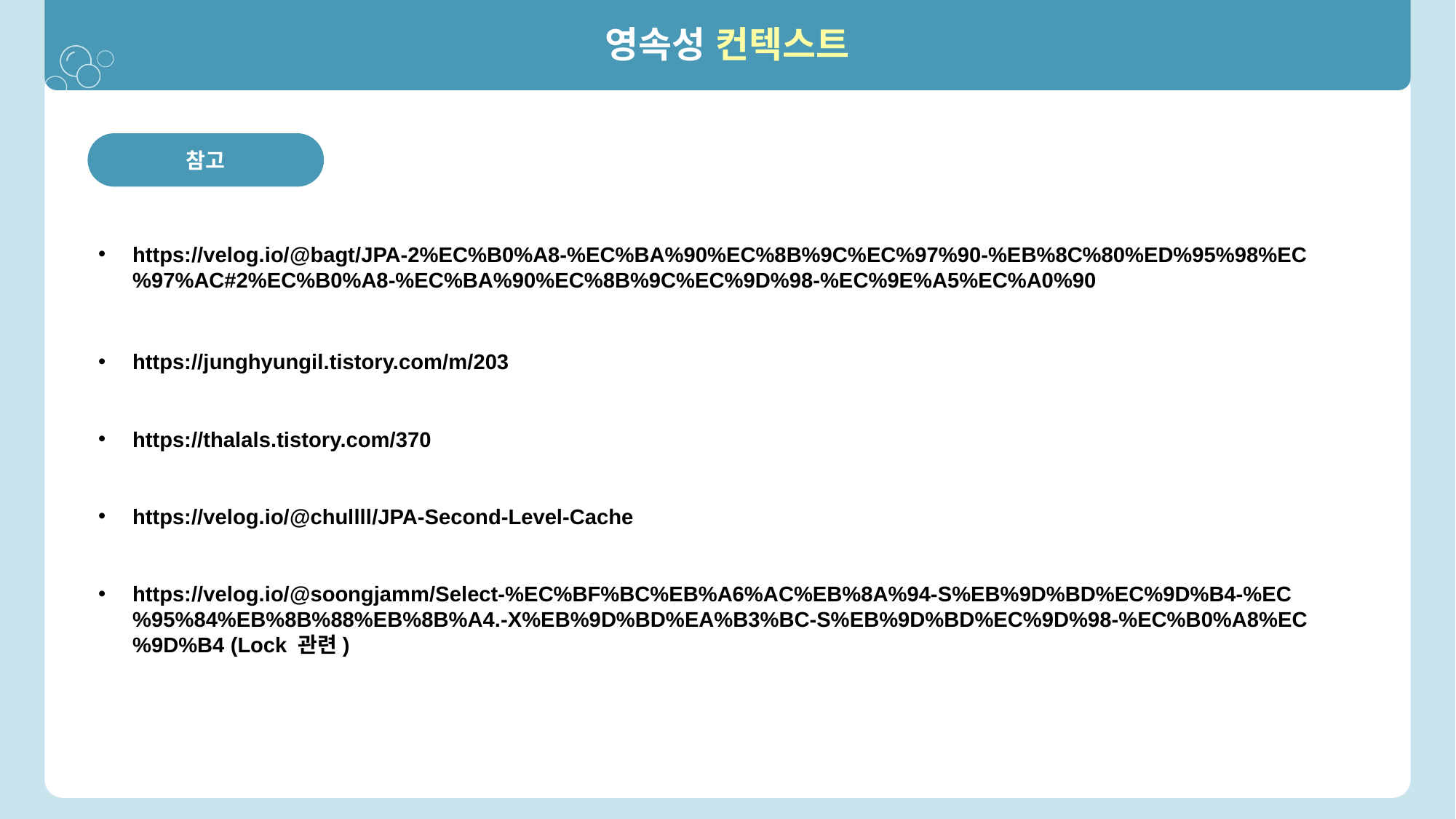

영속성 컨텍스트

참고
https://velog.io/@bagt/JPA-2%EC%B0%A8-%EC%BA%90%EC%8B%9C%EC%97%90-%EB%8C%80%ED%95%98%EC%97%AC#2%EC%B0%A8-%EC%BA%90%EC%8B%9C%EC%9D%98-%EC%9E%A5%EC%A0%90
https://junghyungil.tistory.com/m/203
https://thalals.tistory.com/370
https://velog.io/@chullll/JPA-Second-Level-Cache
https://velog.io/@soongjamm/Select-%EC%BF%BC%EB%A6%AC%EB%8A%94-S%EB%9D%BD%EC%9D%B4-%EC%95%84%EB%8B%88%EB%8B%A4.-X%EB%9D%BD%EA%B3%BC-S%EB%9D%BD%EC%9D%98-%EC%B0%A8%EC%9D%B4 (Lock 관련)